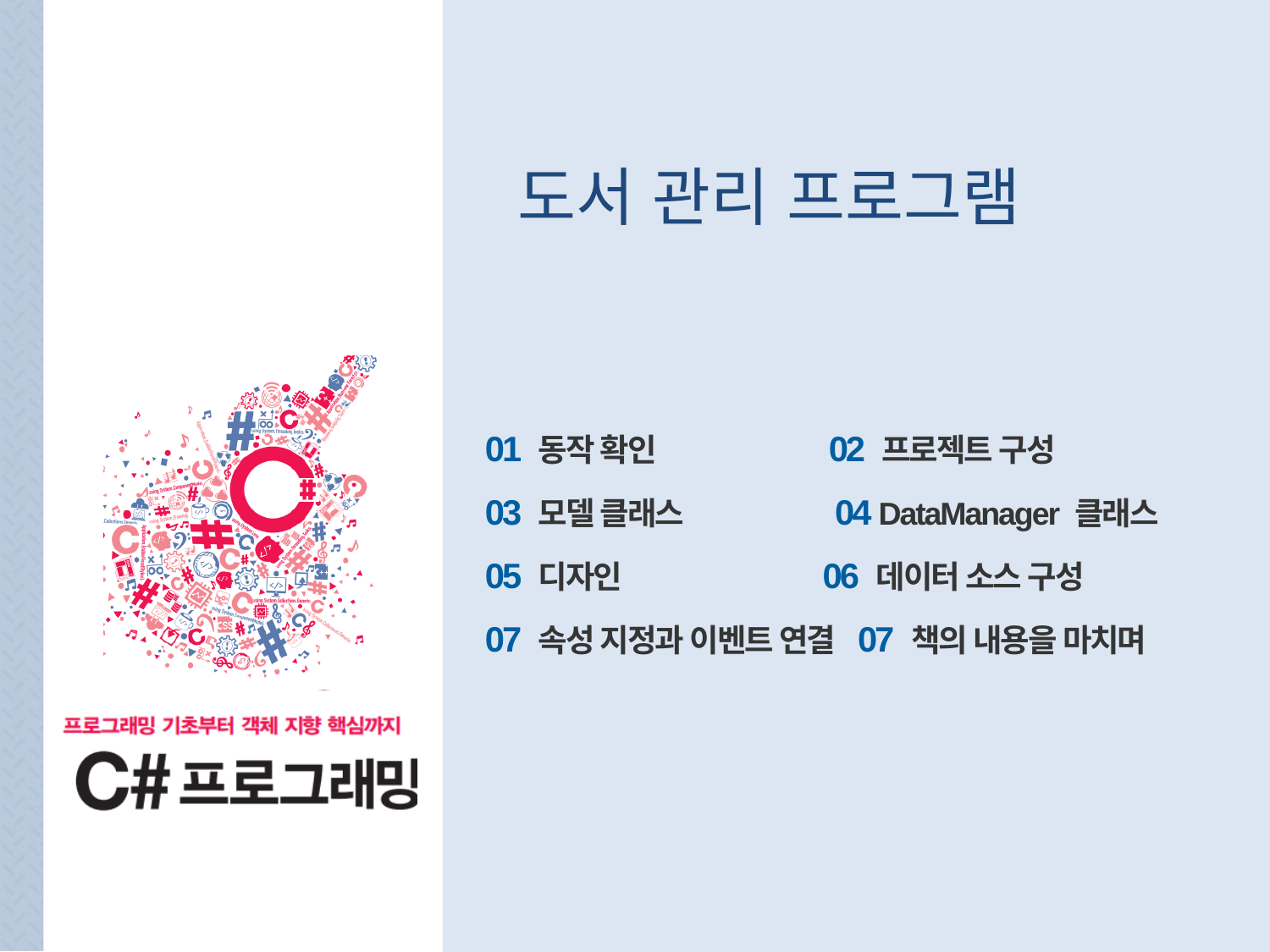

도서 관리 프로그램
01 동작 확인                       02 프로젝트 구성
03 모델 클래스                    04 DataManager 클래스
05 디자인                           06 데이터 소스 구성
07 속성 지정과 이벤트 연결  07 책의 내용을 마치며